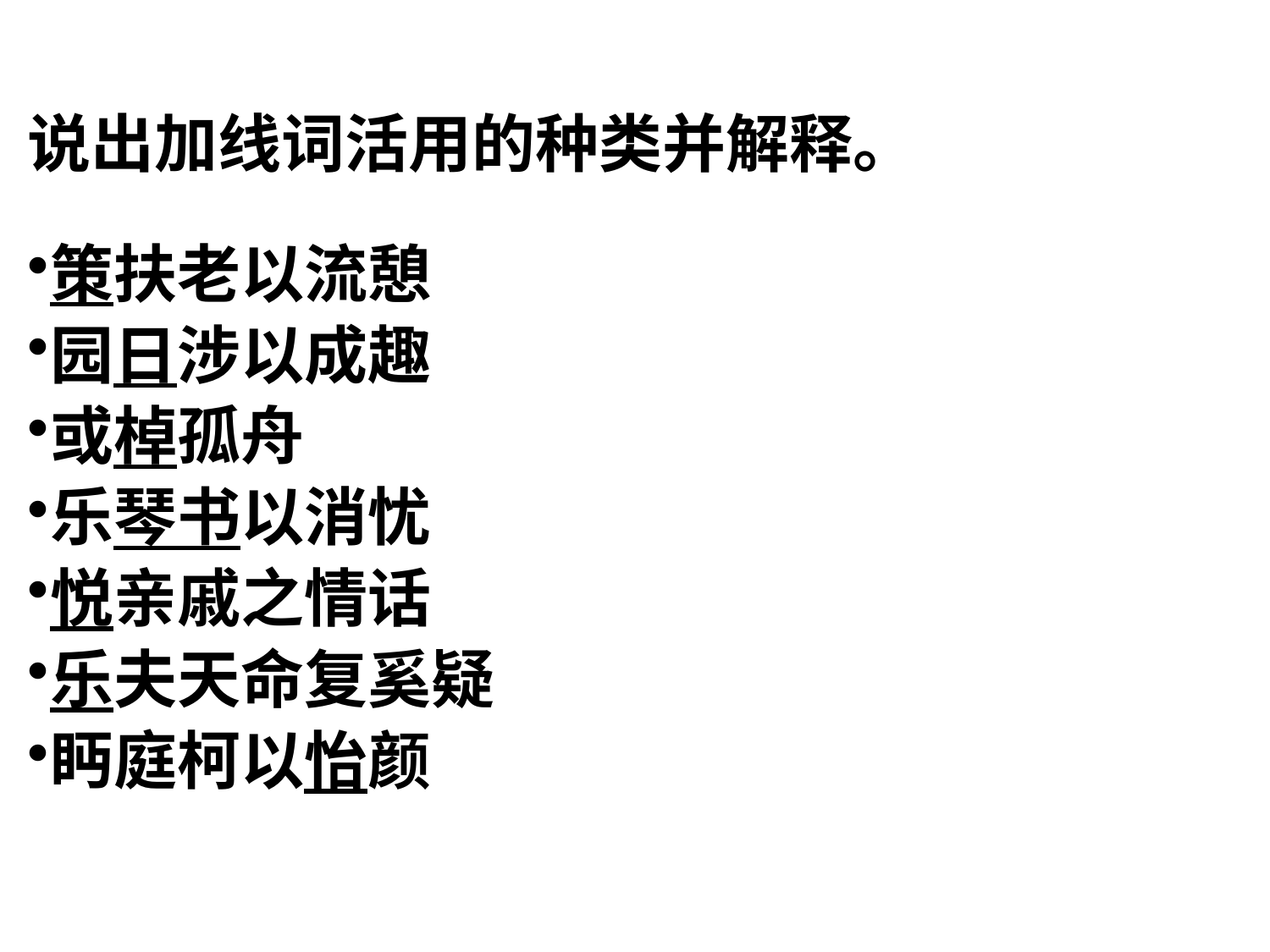

说出加线词活用的种类并解释。
策扶老以流憩
园日涉以成趣
或棹孤舟
乐琴书以消忧
悦亲戚之情话
乐夫天命复奚疑
眄庭柯以怡颜